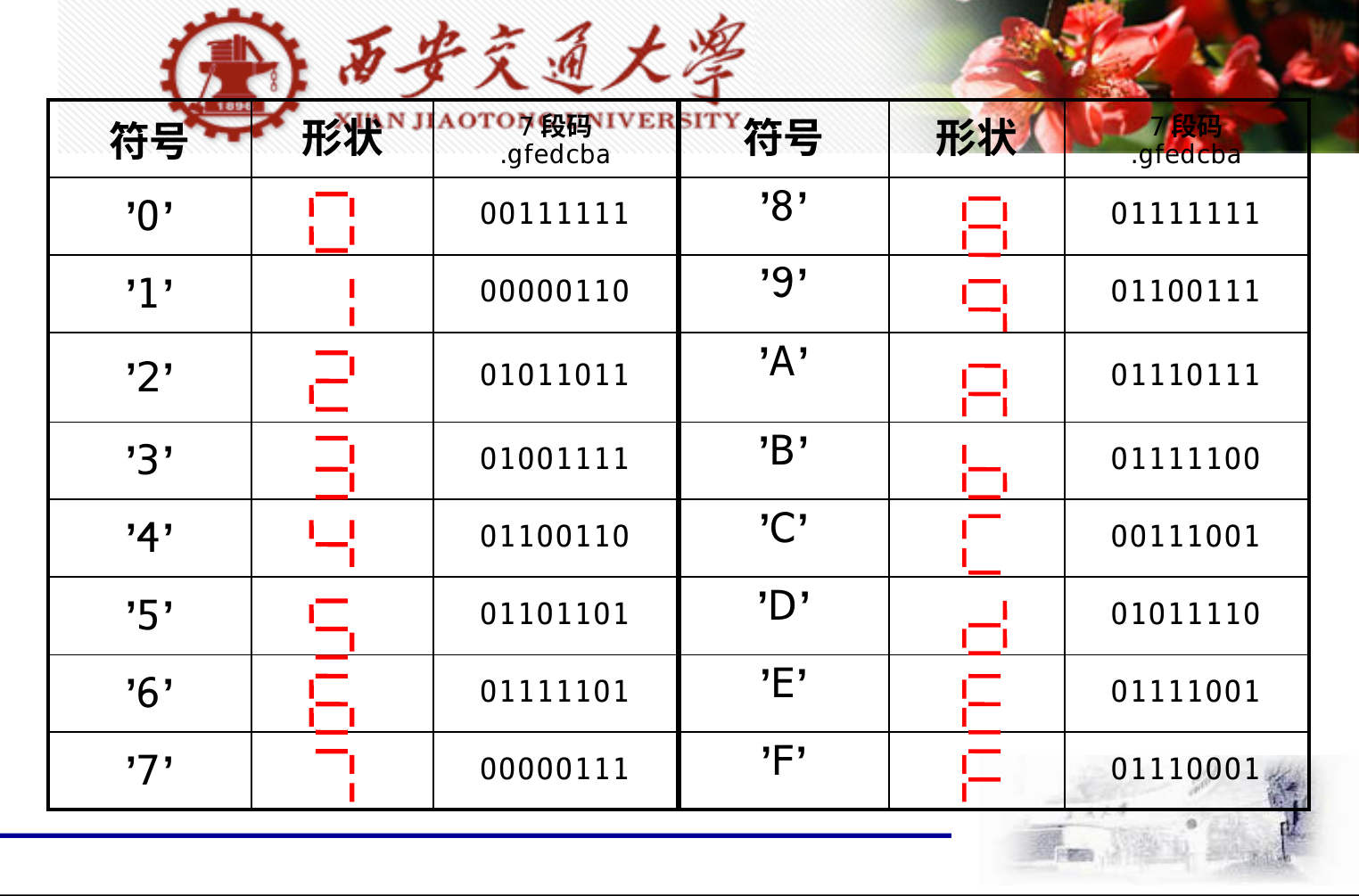

| 符号 | 形状 | 7段码 .gfedcba | 符号 | 形状 | 7段码 .gfedcba |
| --- | --- | --- | --- | --- | --- |
| ’0’ |  | 00111111 | ’8’ |  | 01111111 |
| ’1’ |  | 00000110 | ’9’ |  | 01100111 |
| ’2’ |  | 01011011 | ’A’ |  | 01110111 |
| ’3’ |  | 01001111 | ’B’ |  | 01111100 |
| ’4’ |  | 01100110 | ’C’ |  | 00111001 |
| ’5’ |  | 01101101 | ’D’ |  | 01011110 |
| ’6’ |  | 01111101 | ’E’ |  | 01111001 |
| ’7’ |  | 00000111 | ’F’ |  | 01110001 |